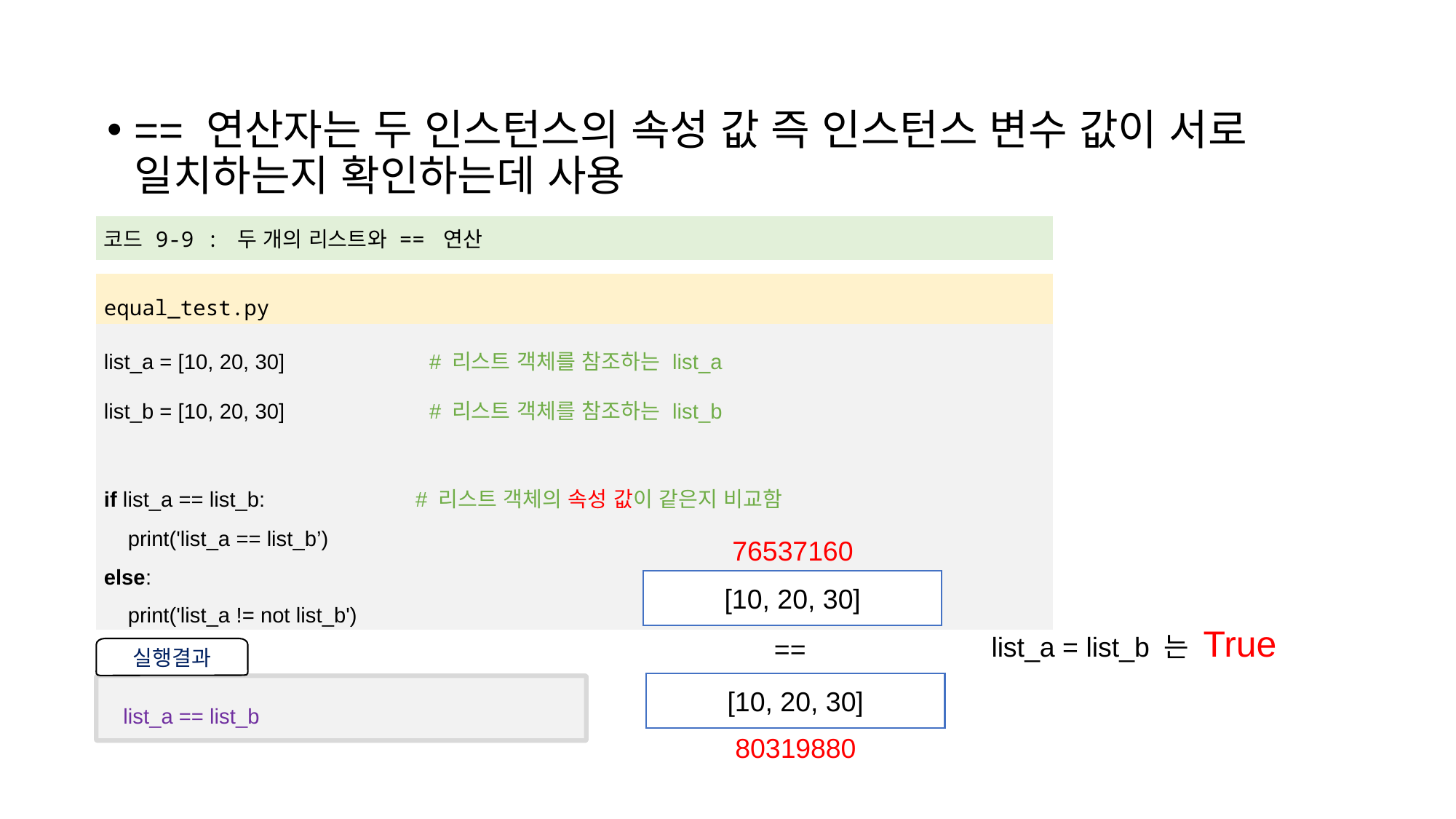

== 연산자는 두 인스턴스의 속성 값 즉 인스턴스 변수 값이 서로 일치하는지 확인하는데 사용

| 코드 9-9 : 두 개의 리스트와 == 연산 |
| --- |
|  |
| equal\_test.py |
| list\_a = [10, 20, 30] # 리스트 객체를 참조하는 list\_a list\_b = [10, 20, 30] # 리스트 객체를 참조하는 list\_b if list\_a == list\_b: # 리스트 객체의 속성 값이 같은지 비교함 print('list\_a == list\_b’) else: print('list\_a != not list\_b') |
76537160
[10, 20, 30]
list_a = list_b 는 True
==
[10, 20, 30]
80319880
실행결과

list_a == list_b